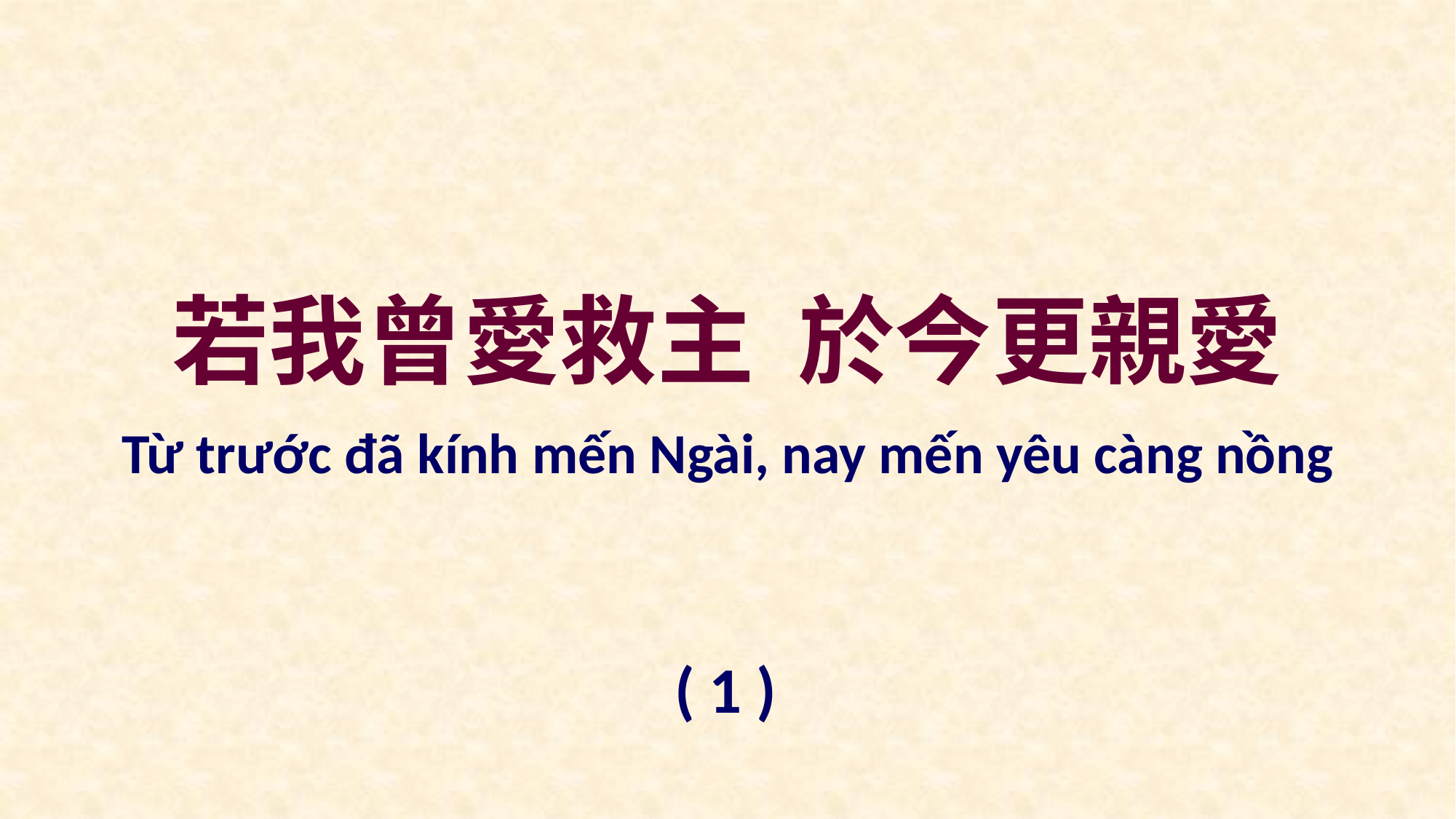

若我曾愛救主  於今更親愛
Từ trước đã kính mến Ngài, nay mến yêu càng nồng
( 1 )